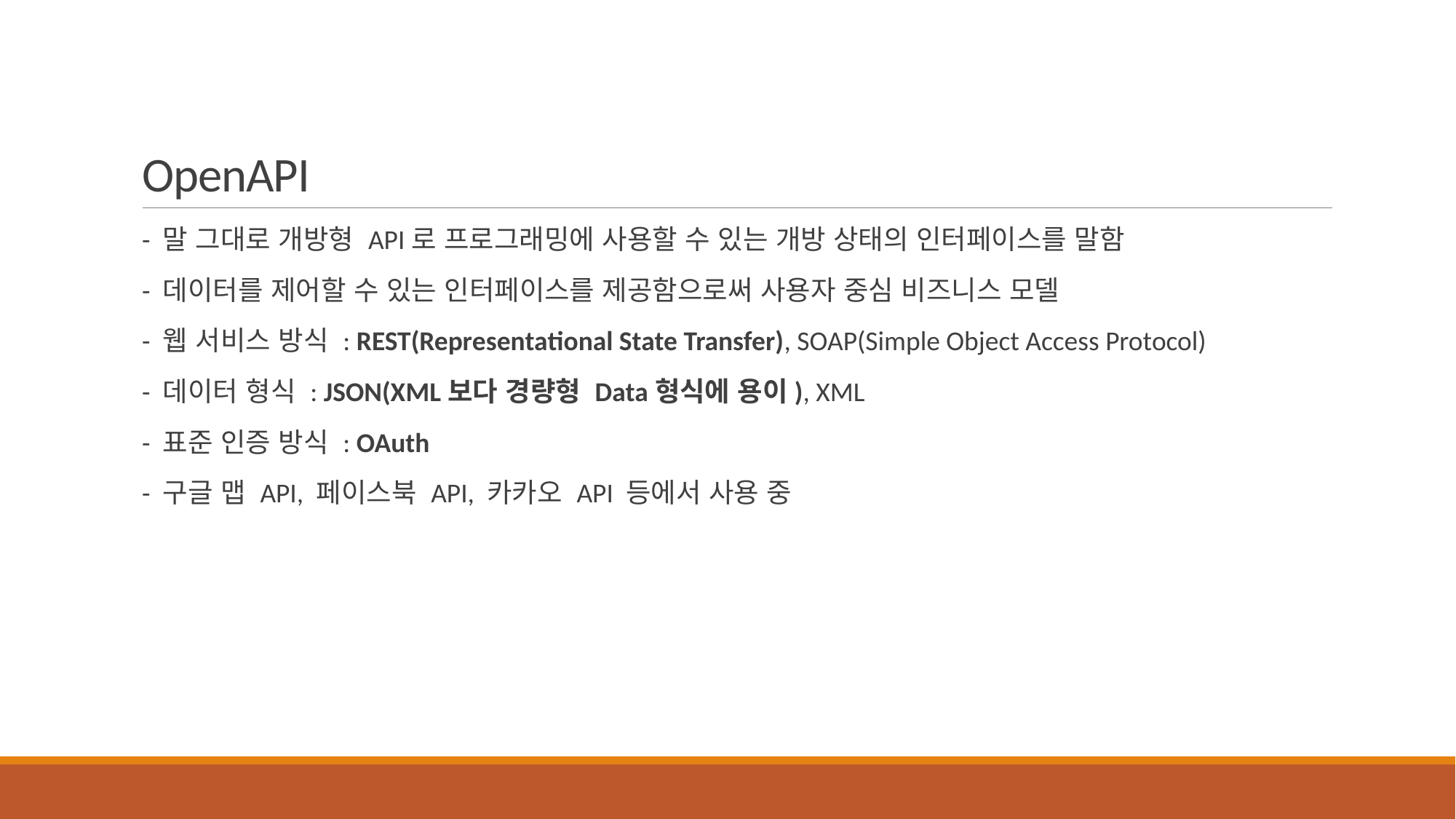

# OpenAPI
- 말 그대로 개방형 API로 프로그래밍에 사용할 수 있는 개방 상태의 인터페이스를 말함
- 데이터를 제어할 수 있는 인터페이스를 제공함으로써 사용자 중심 비즈니스 모델
- 웹 서비스 방식 : REST(Representational State Transfer), SOAP(Simple Object Access Protocol)
- 데이터 형식 : JSON(XML보다 경량형 Data형식에 용이), XML
- 표준 인증 방식 : OAuth
- 구글 맵 API, 페이스북 API, 카카오 API 등에서 사용 중